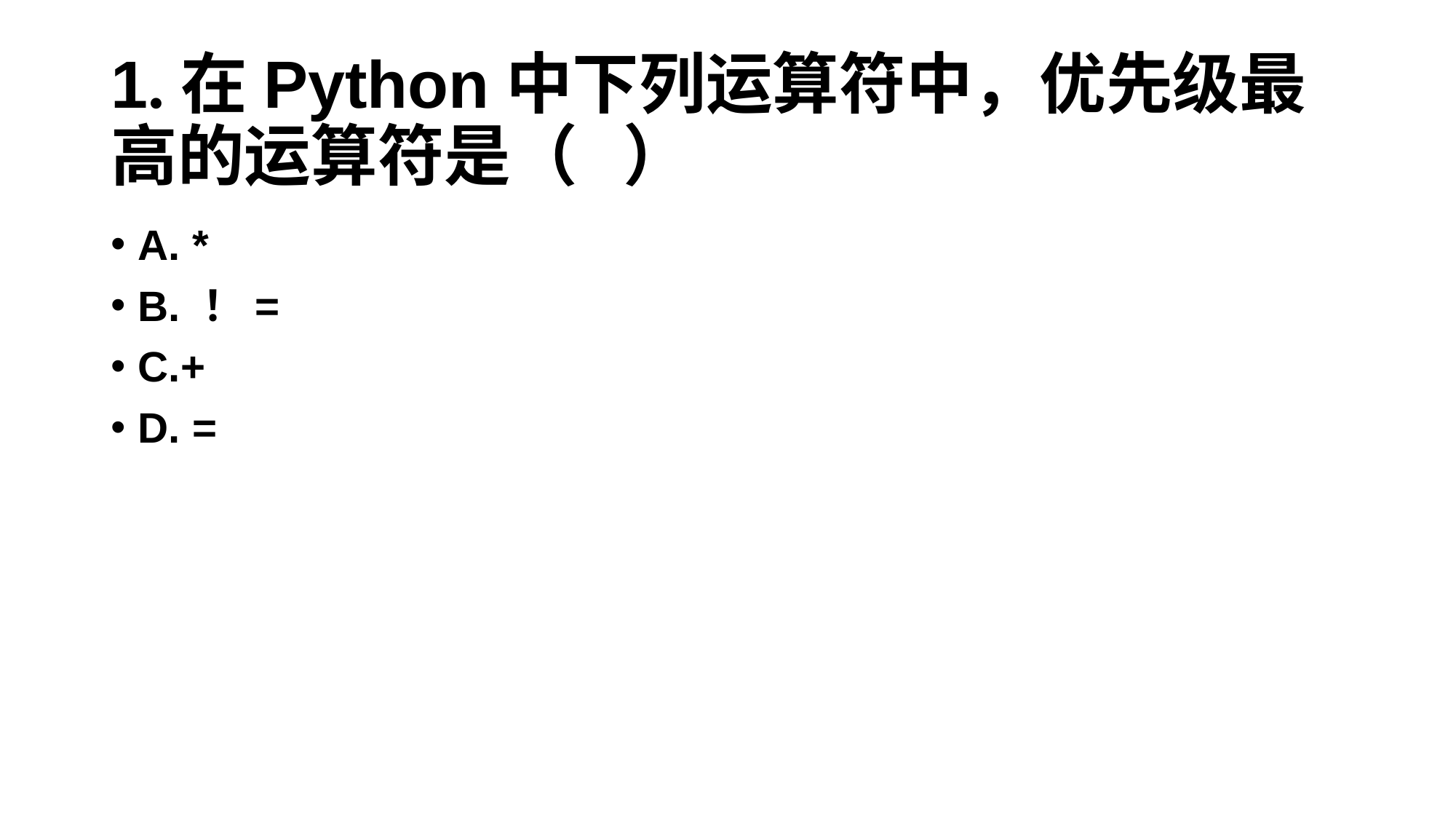

# 1.在Python中下列运算符中，优先级最高的运算符是（   ）
A. *
B. ！=
C.+
D. =